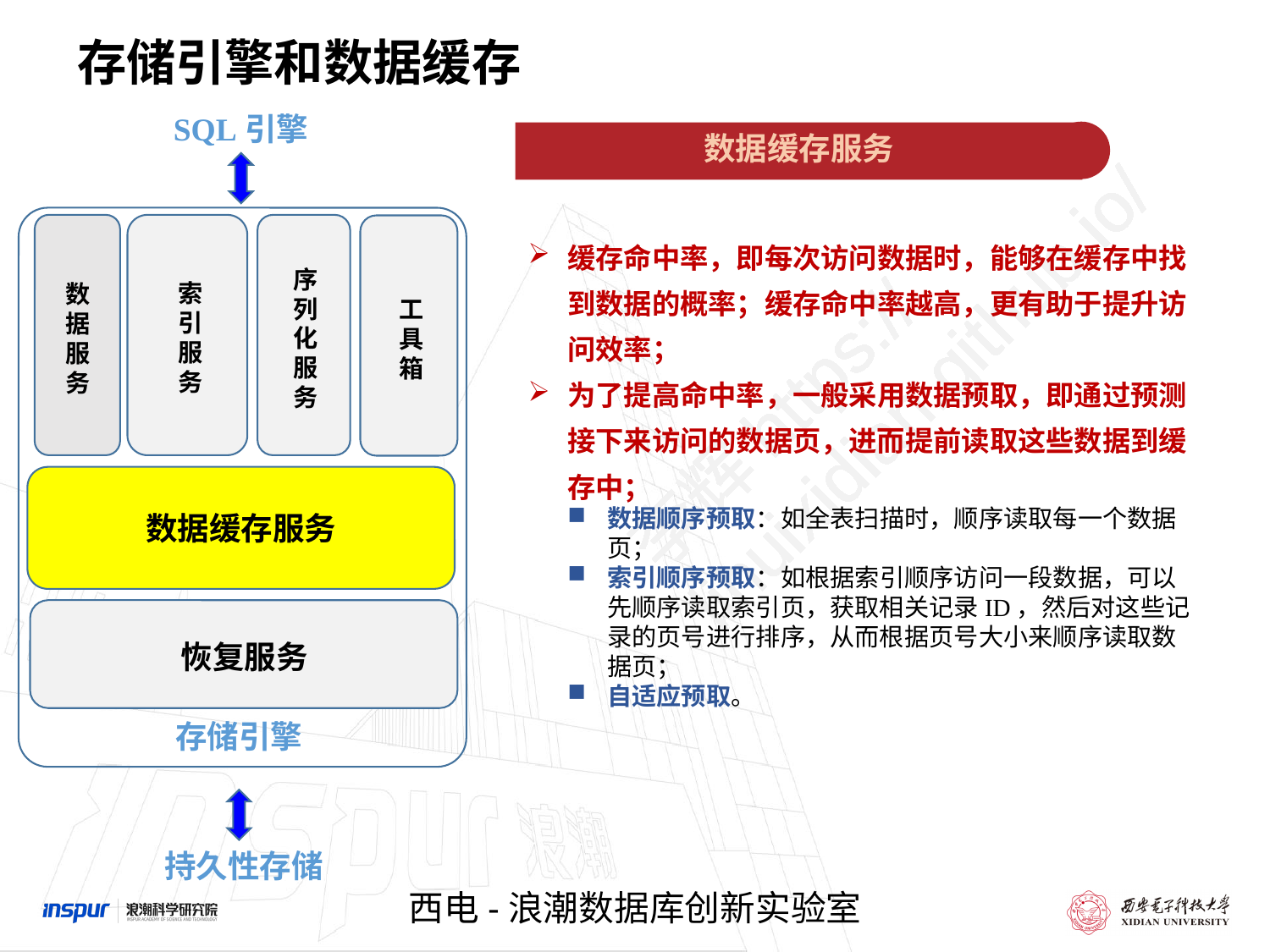

存储引擎和数据缓存
SQL引擎

数据缓存服务

缓存命中率，即每次访问数据时，能够在缓存中找到数据的概率；缓存命中率越高，更有助于提升访问效率；
为了提高命中率，一般采用数据预取，即通过预测接下来访问的数据页，进而提前读取这些数据到缓存中；
数据顺序预取：如全表扫描时，顺序读取每一个数据页；
索引顺序预取：如根据索引顺序访问一段数据，可以先顺序读取索引页，获取相关记录ID，然后对这些记录的页号进行排序，从而根据页号大小来顺序读取数据页；
自适应预取。
序
列
化
服
务
索
引
服
务
数
据
服
务
工
具
箱

数据缓存服务

恢复服务
存储引擎

持久性存储